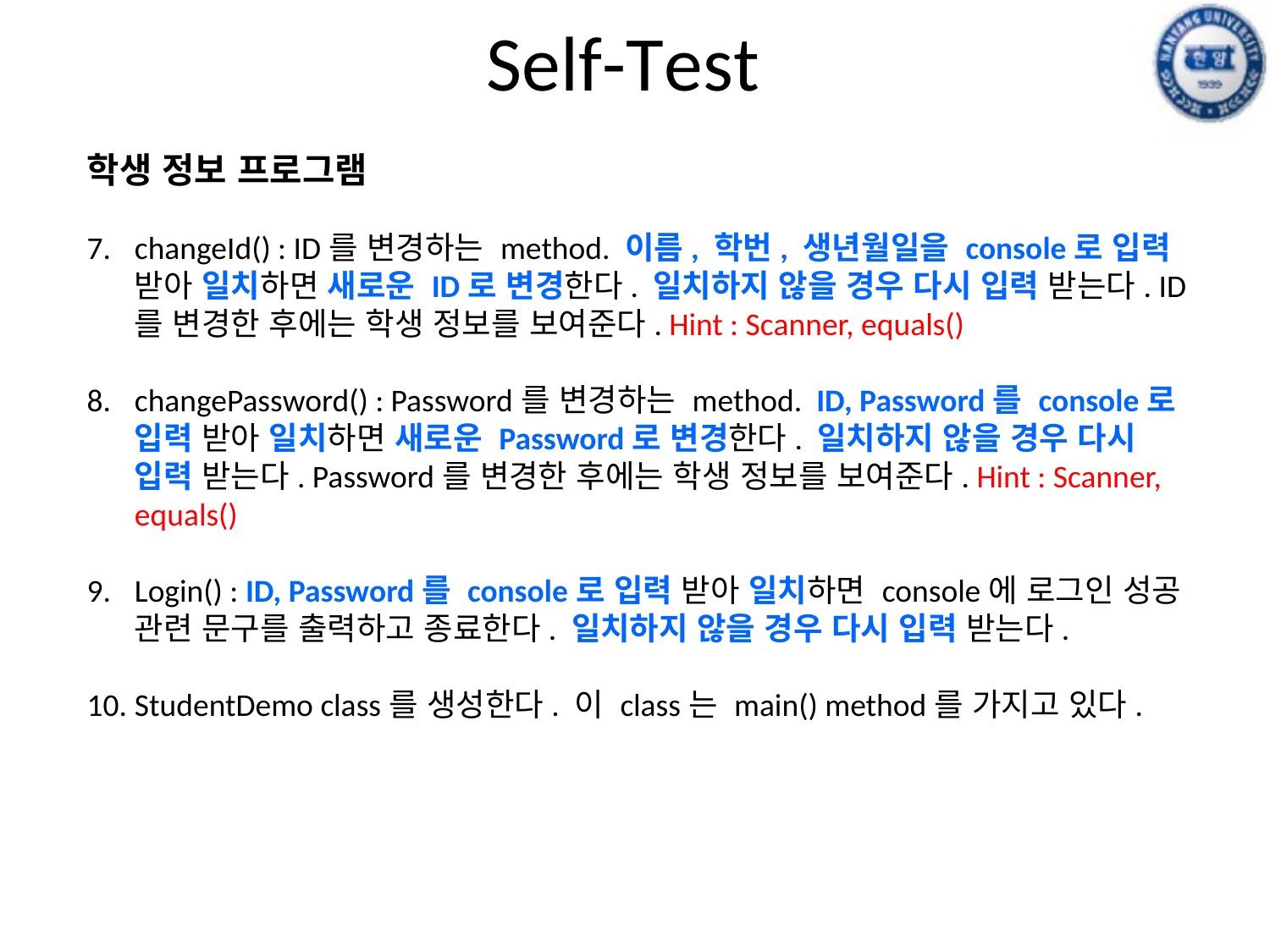

# Self-Test
학생 정보 프로그램
changeId() : ID를 변경하는 method. 이름, 학번, 생년월일을 console로 입력 받아 일치하면 새로운 ID로 변경한다. 일치하지 않을 경우 다시 입력 받는다. ID를 변경한 후에는 학생 정보를 보여준다. Hint : Scanner, equals()

changePassword() : Password를 변경하는 method.  ID, Password를 console로 입력 받아 일치하면 새로운 Password로 변경한다. 일치하지 않을 경우 다시 입력 받는다. Password를 변경한 후에는 학생 정보를 보여준다. Hint : Scanner, equals()

Login() : ID, Password를 console로 입력 받아 일치하면 console에 로그인 성공 관련 문구를 출력하고 종료한다. 일치하지 않을 경우 다시 입력 받는다.

StudentDemo class를 생성한다. 이 class는 main() method를 가지고 있다.